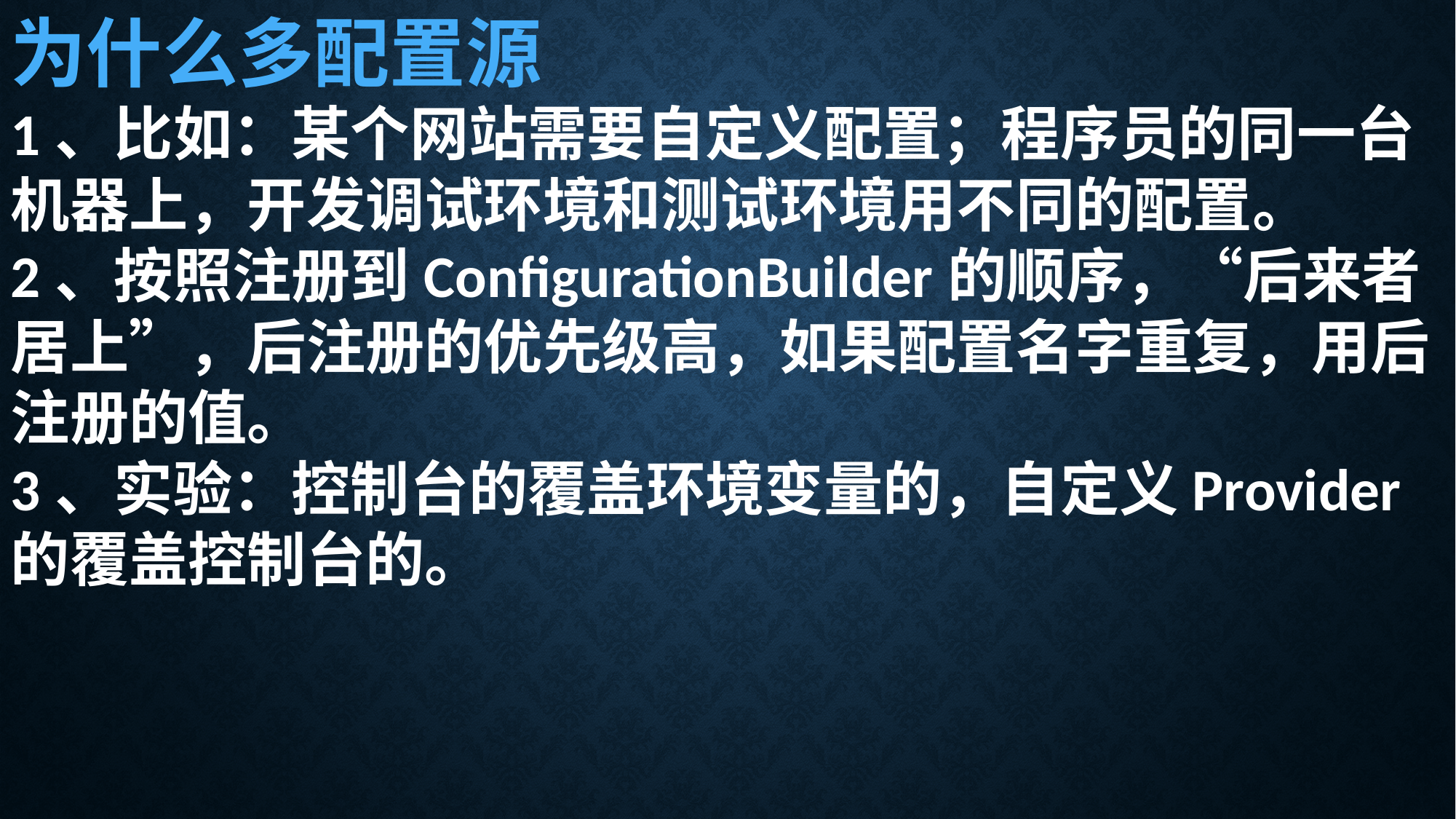

为什么多配置源
1、比如：某个网站需要自定义配置；程序员的同一台机器上，开发调试环境和测试环境用不同的配置。
2、按照注册到ConfigurationBuilder的顺序，“后来者居上”，后注册的优先级高，如果配置名字重复，用后注册的值。
3、实验：控制台的覆盖环境变量的，自定义Provider的覆盖控制台的。